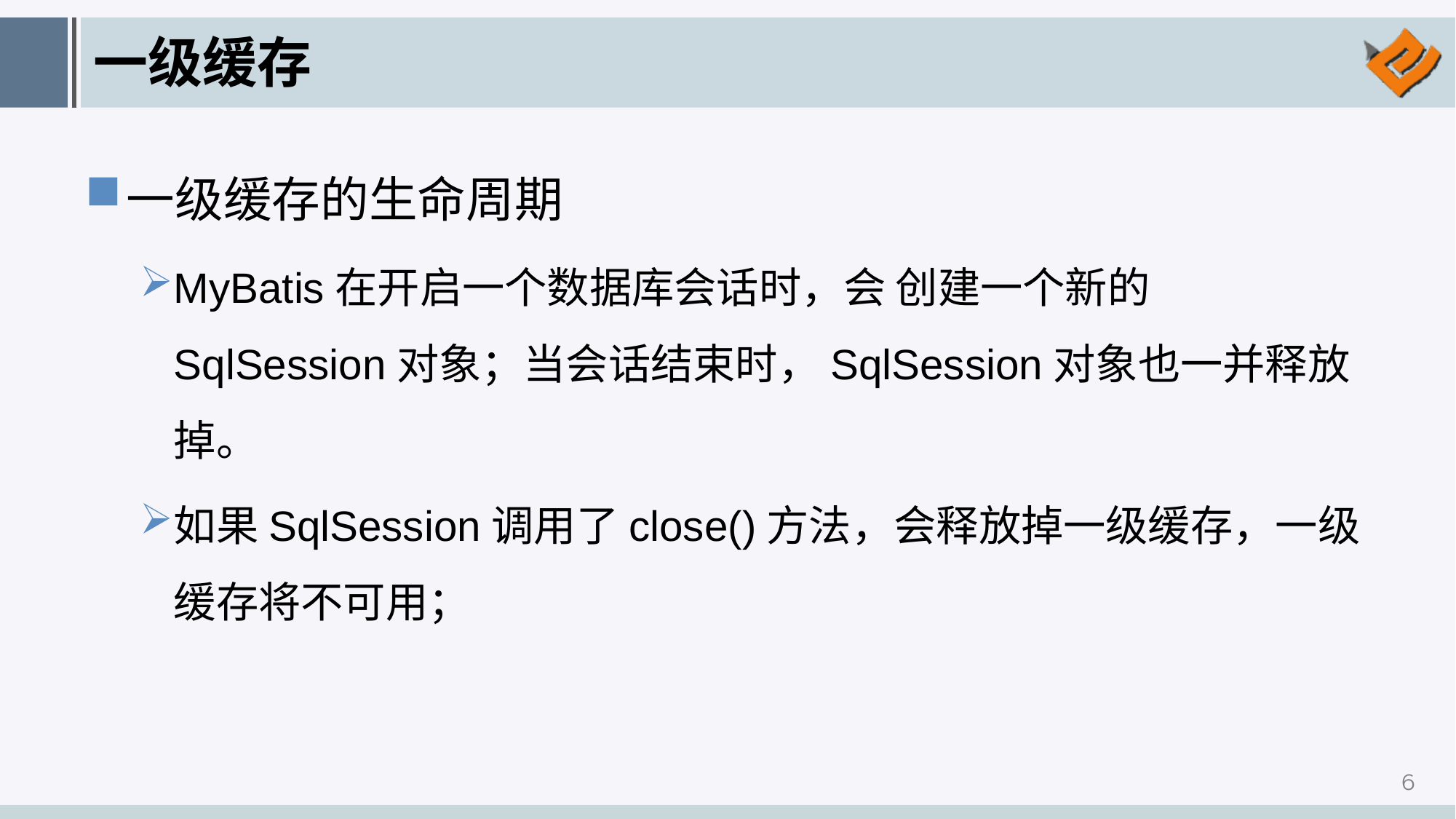

# 一级缓存
一级缓存的生命周期
MyBatis在开启一个数据库会话时，会 创建一个新的SqlSession对象；当会话结束时，SqlSession对象也一并释放掉。
如果SqlSession调用了close()方法，会释放掉一级缓存，一级缓存将不可用；